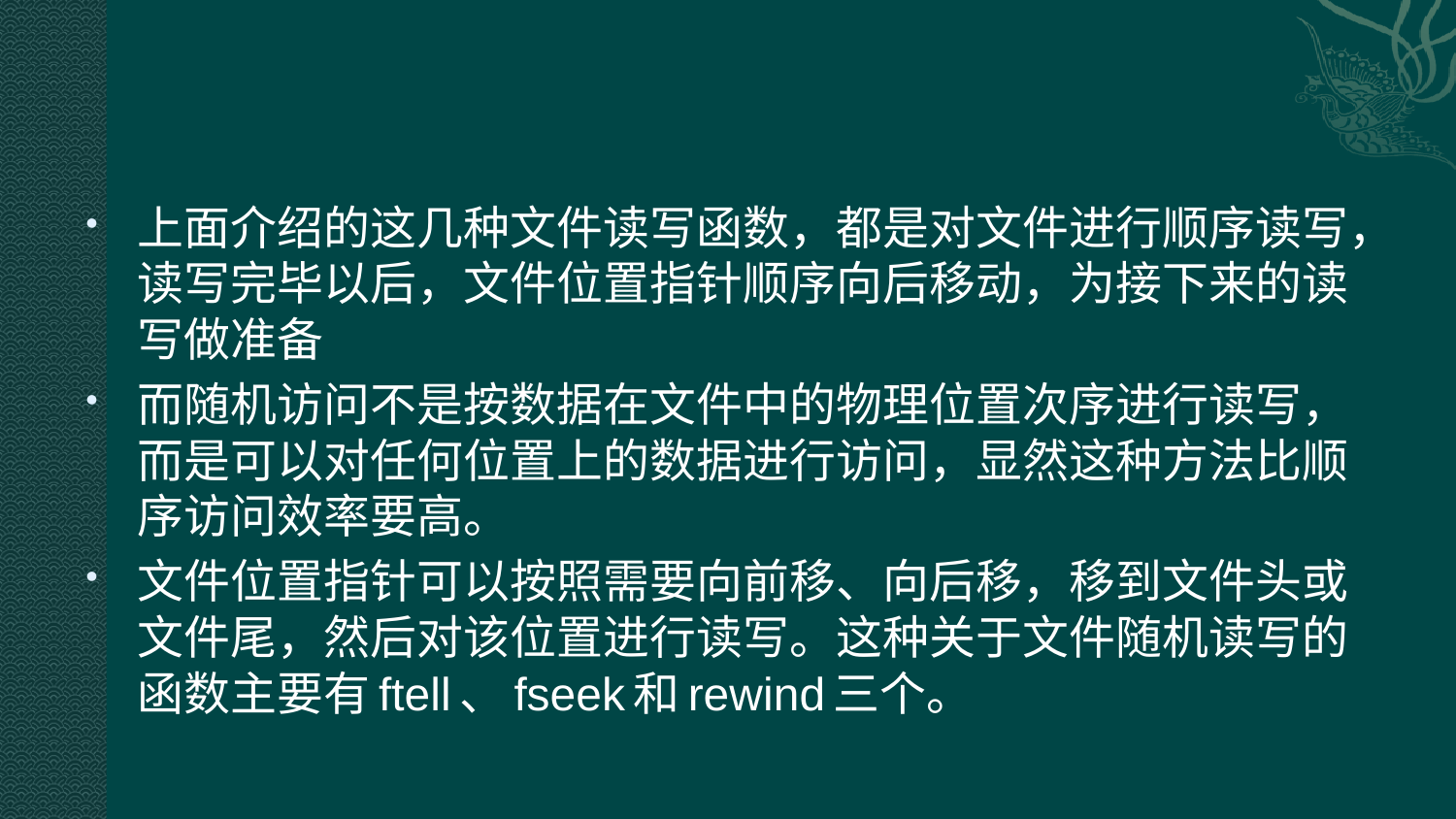

#
上面介绍的这几种文件读写函数，都是对文件进行顺序读写，读写完毕以后，文件位置指针顺序向后移动，为接下来的读写做准备
而随机访问不是按数据在文件中的物理位置次序进行读写，而是可以对任何位置上的数据进行访问，显然这种方法比顺序访问效率要高。
文件位置指针可以按照需要向前移、向后移，移到文件头或文件尾，然后对该位置进行读写。这种关于文件随机读写的函数主要有ftell、fseek和rewind三个。